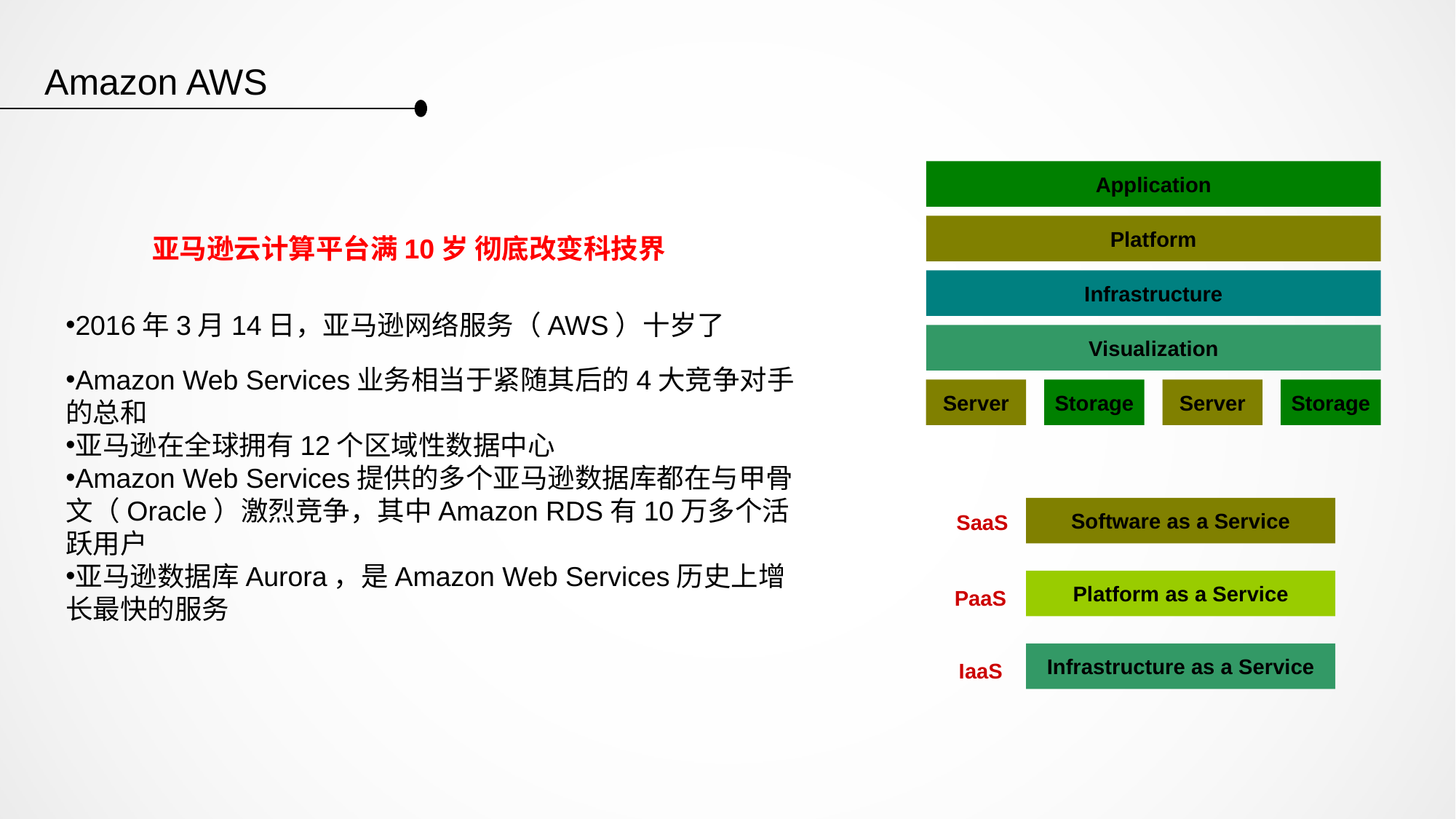

Amazon AWS

Application
Platform
亚马逊云计算平台满10岁 彻底改变科技界
Infrastructure
2016年3月14日，亚马逊网络服务（AWS）十岁了
Visualization
Amazon Web Services业务相当于紧随其后的4大竞争对手的总和
亚马逊在全球拥有12个区域性数据中心
Amazon Web Services提供的多个亚马逊数据库都在与甲骨文（Oracle）激烈竞争，其中Amazon RDS有10万多个活跃用户
亚马逊数据库Aurora，是Amazon Web Services历史上增长最快的服务
Server
Storage
Server
Storage
Software as a Service
SaaS
Platform as a Service
PaaS
Infrastructure as a Service
IaaS